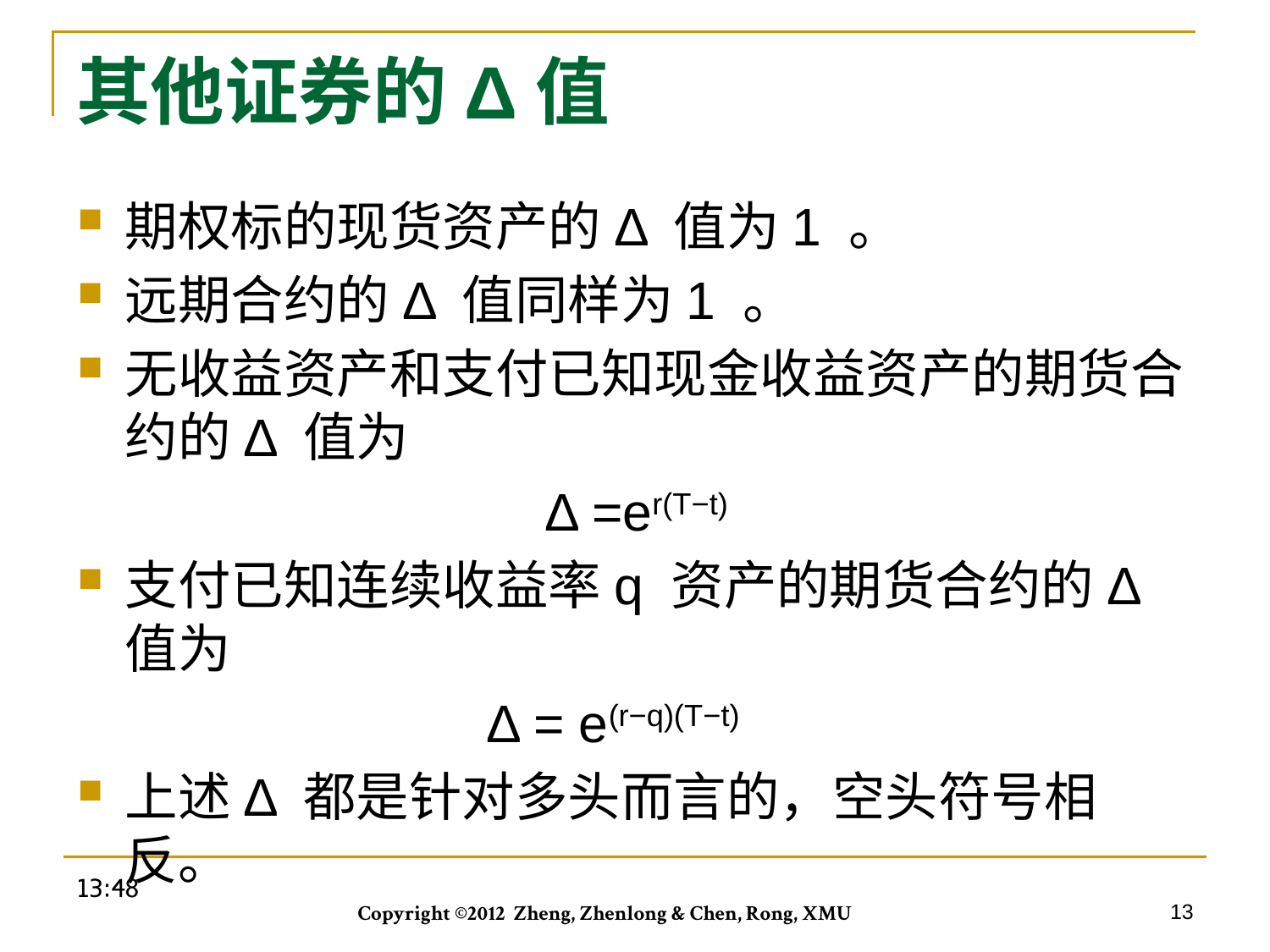

# 其他证券的Δ值
期权标的现货资产的Δ 值为1 。
远期合约的Δ 值同样为1 。
无收益资产和支付已知现金收益资产的期货合约的Δ 值为
                                Δ =er(T−t)
支付已知连续收益率q 资产的期货合约的Δ 值为
                            Δ = e(r−q)(T−t)
上述Δ 都是针对多头而言的，空头符号相反。
13:48
13
Copyright ©2012  Zheng, Zhenlong & Chen, Rong, XMU